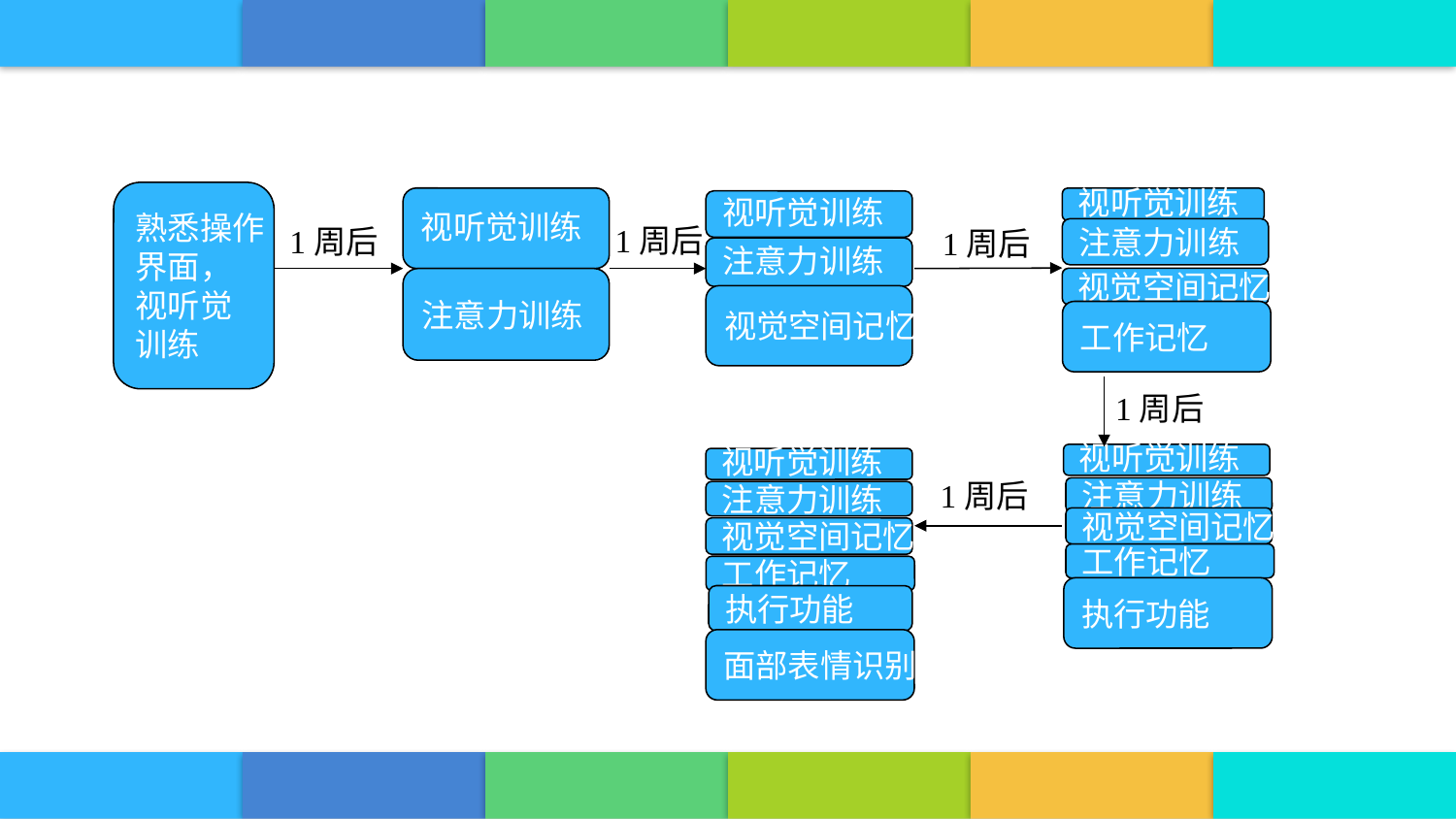

熟悉操作
界面，
视听觉
训练

视听觉训练

视听觉训练

视听觉训练

1周后
1周后
1周后
注意力训练

注意力训练

视觉空间记忆
注意力训练
视觉空间记忆
工作记忆
1周后

视听觉训练

视听觉训练

1周后
注意力训练
注意力训练
视觉空间记忆
视觉空间记忆
工作记忆
工作记忆
执行功能
执行功能
面部表情识别